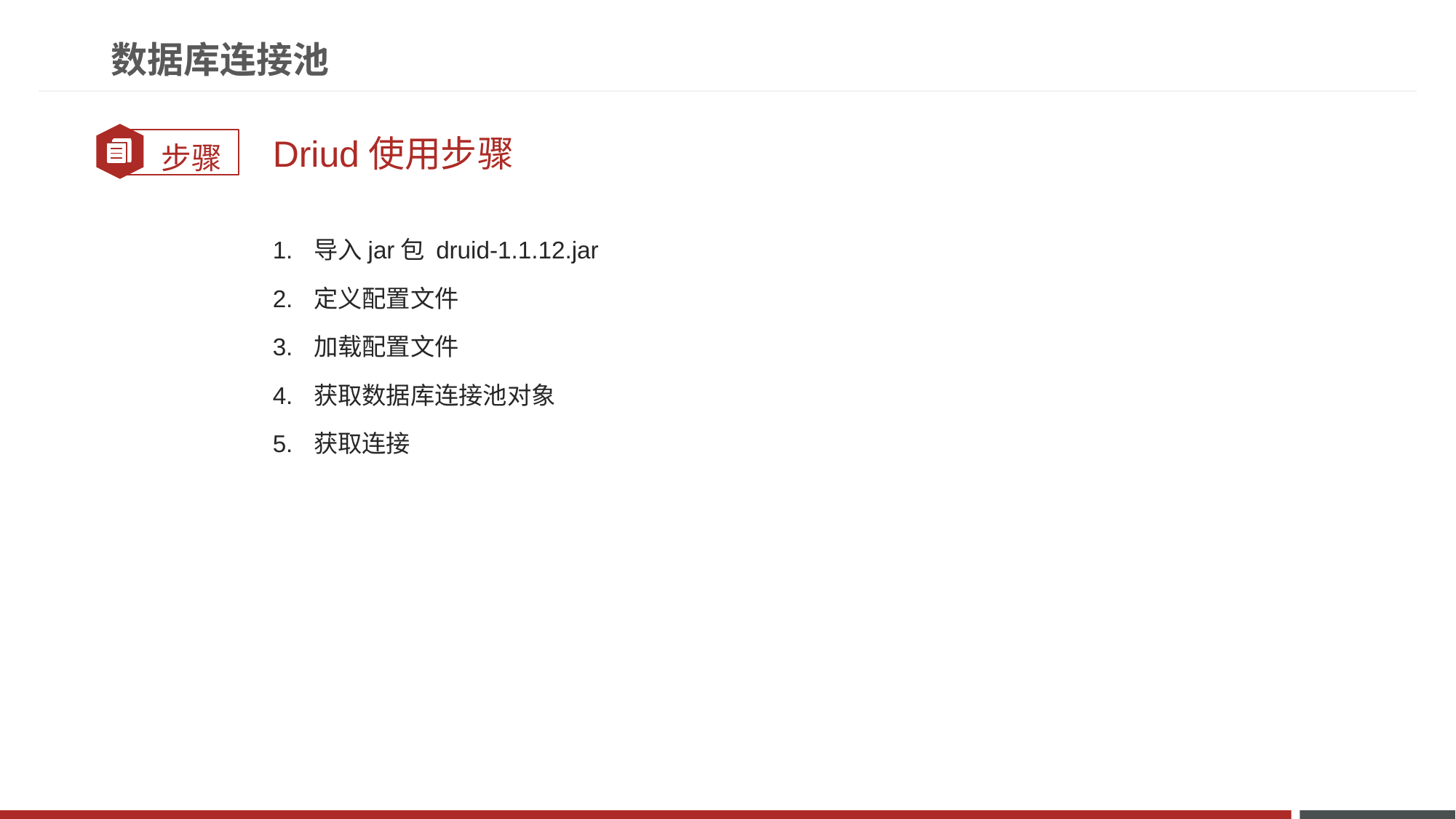

数据库连接池

Driud使用步骤
导入jar包 druid-1.1.12.jar
定义配置文件
加载配置文件
获取数据库连接池对象
获取连接